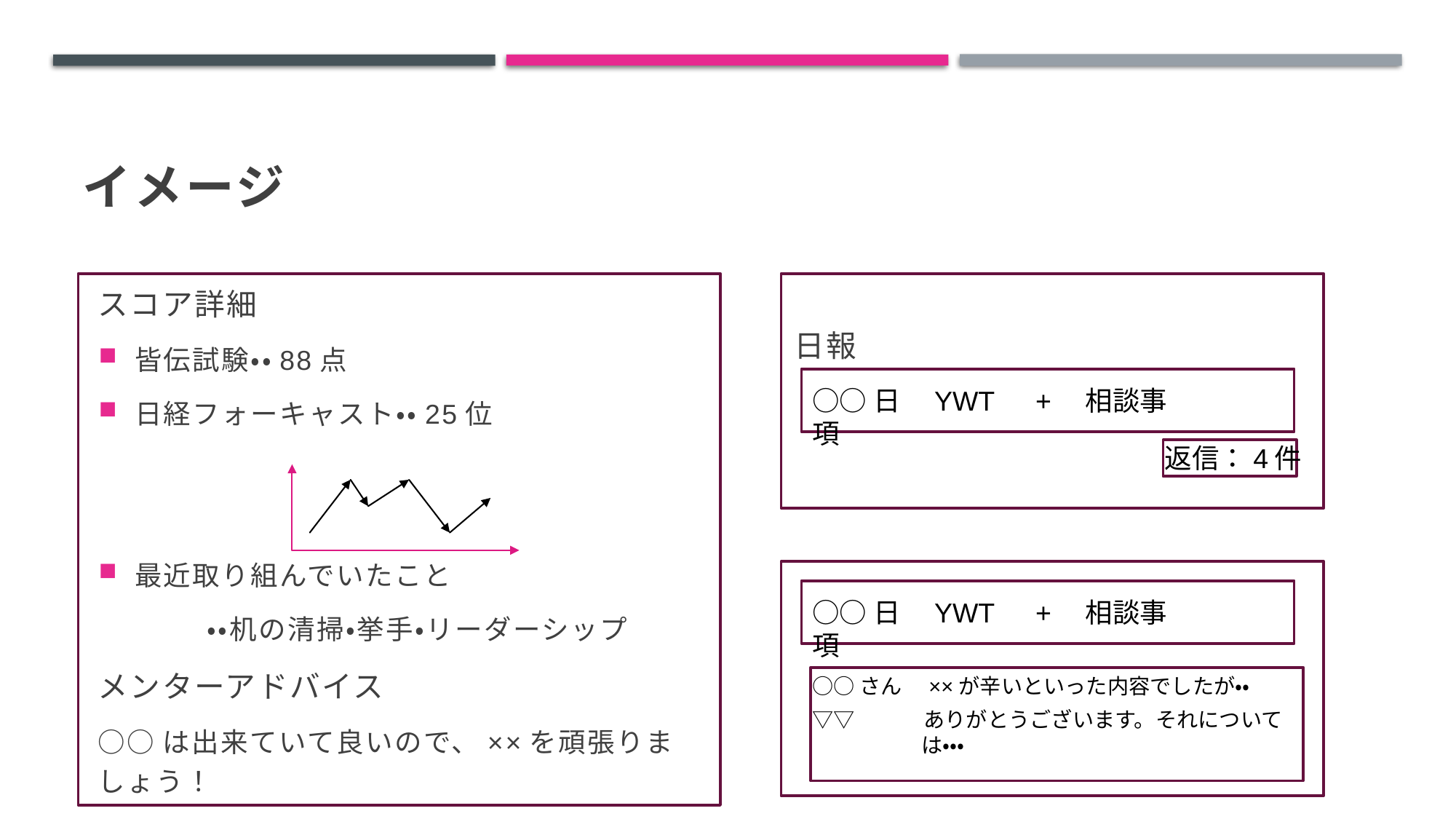

# イメージ
日報

スコア詳細
皆伝試験・・88点
日経フォーキャスト・・25位

最近取り組んでいたこと
	・・机の清掃・挙手・リーダーシップ
メンターアドバイス
○○は出来ていて良いので、××を頑張りましょう！

○○日　YWT　+　相談事項
返信：4件

○○日　YWT　+　相談事項

○○さん　××が辛いといった内容でしたが・・
▽▽　　　ありがとうございます。それについて　　　	は・・・